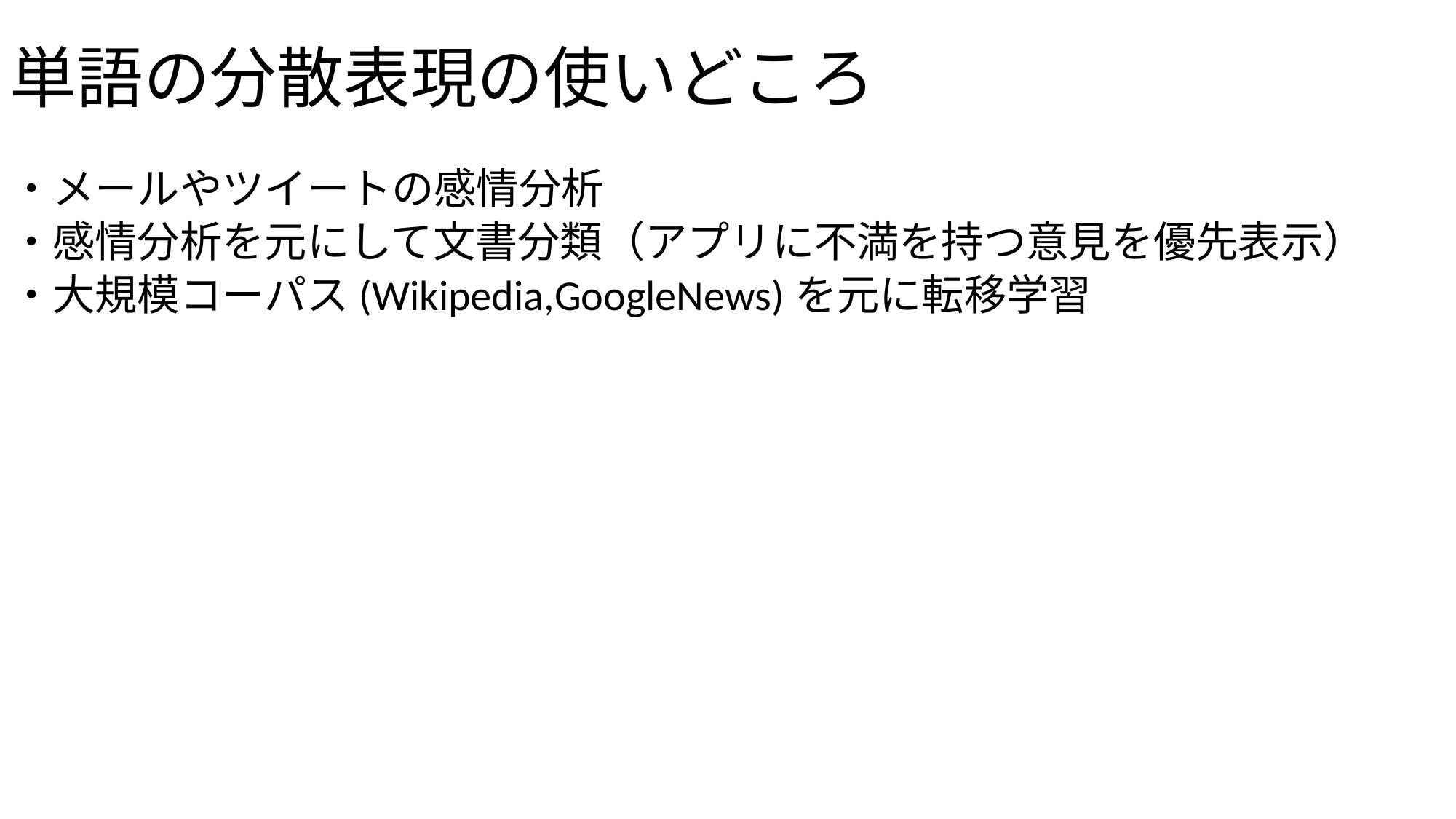

# 単語の分散表現の使いどころ
・メールやツイートの感情分析
・感情分析を元にして文書分類（アプリに不満を持つ意見を優先表示）
・大規模コーパス(Wikipedia,GoogleNews)を元に転移学習